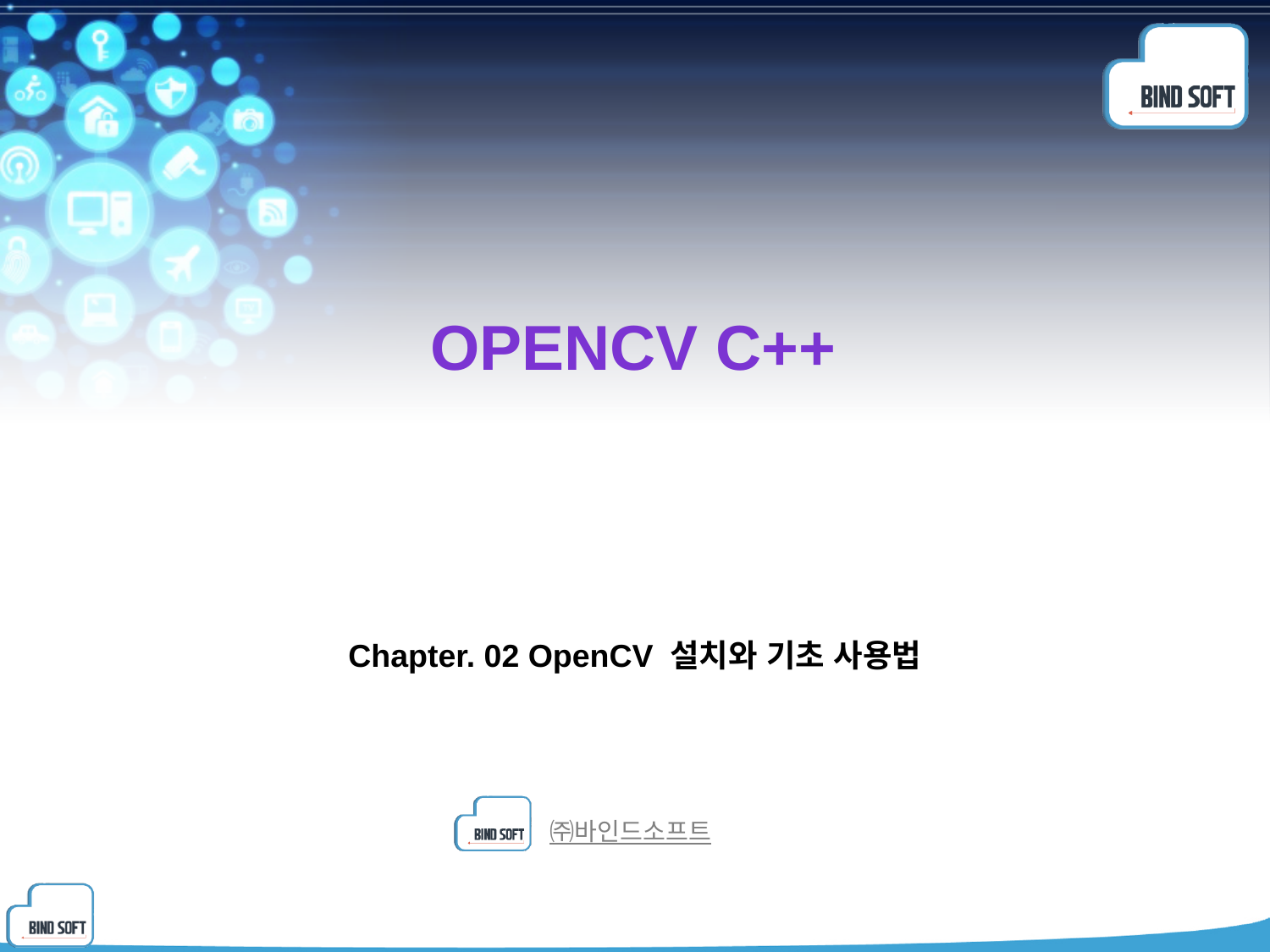

# Opencv C++
Chapter. 02 OpenCV 설치와 기초 사용법